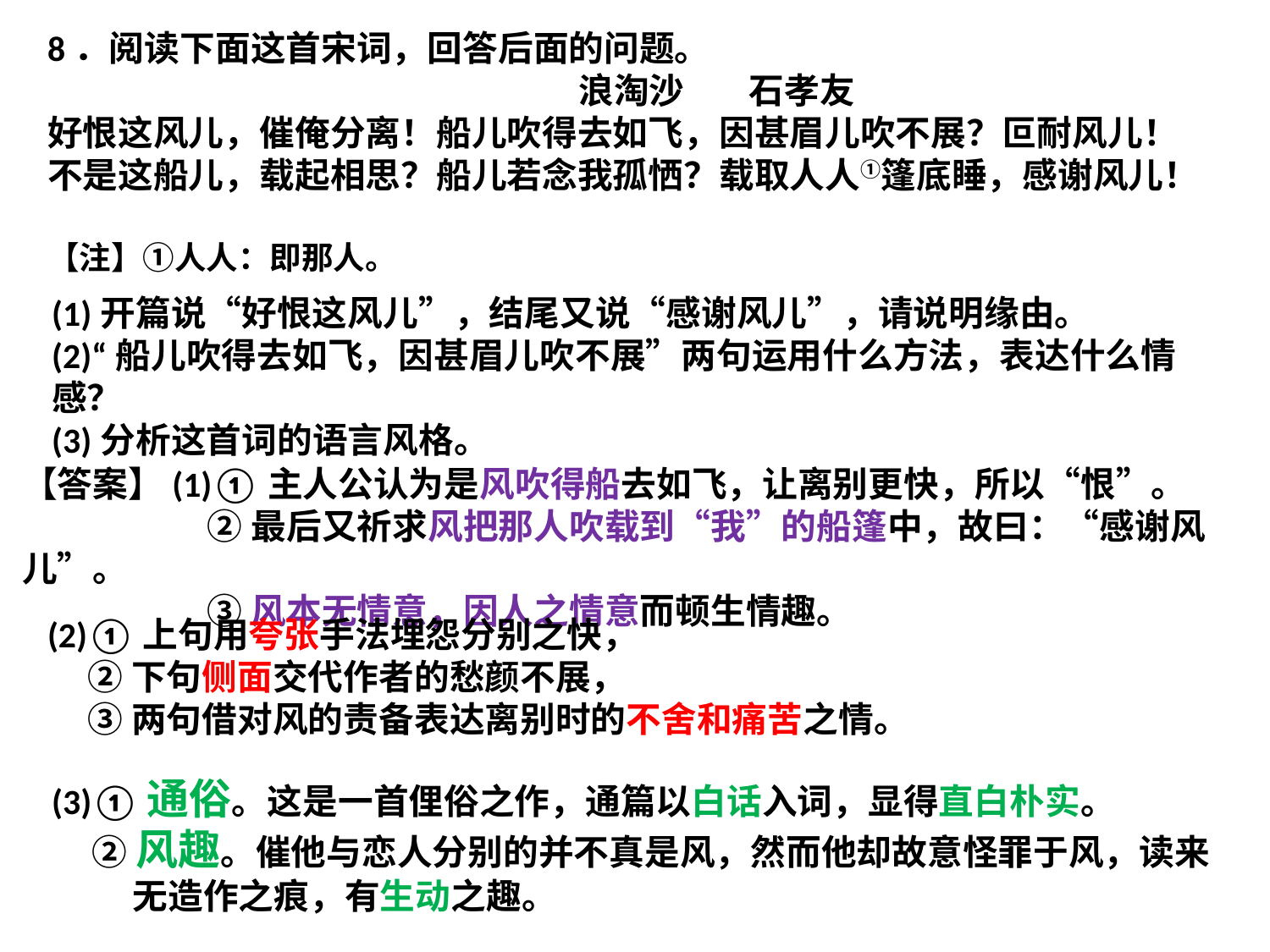

8．阅读下面这首宋词，回答后面的问题。
                                                                 浪淘沙        石孝友
好恨这风儿，催俺分离！船儿吹得去如飞，因甚眉儿吹不展？叵耐风儿！
不是这船儿，载起相思？船儿若念我孤恓？载取人人①篷底睡，感谢风儿！

【注】①人人：即那人。
(1)开篇说“好恨这风儿”，结尾又说“感谢风儿”，请说明缘由。
(2)“船儿吹得去如飞，因甚眉儿吹不展”两句运用什么方法，表达什么情感？
(3)分析这首词的语言风格。
【答案】(1)①主人公认为是风吹得船去如飞，让离别更快，所以“恨”。
                       ②最后又祈求风把那人吹载到“我”的船篷中，故曰：“感谢风儿”。
                       ③风本无情意，因人之情意而顿生情趣。
(2)①上句用夸张手法埋怨分别之快，
     ②下句侧面交代作者的愁颜不展，
     ③两句借对风的责备表达离别时的不舍和痛苦之情。
(3)①通俗。这是一首俚俗之作，通篇以白话入词，显得直白朴实。
     ②风趣。催他与恋人分别的并不真是风，然而他却故意怪罪于风，读来
         无造作之痕，有生动之趣。